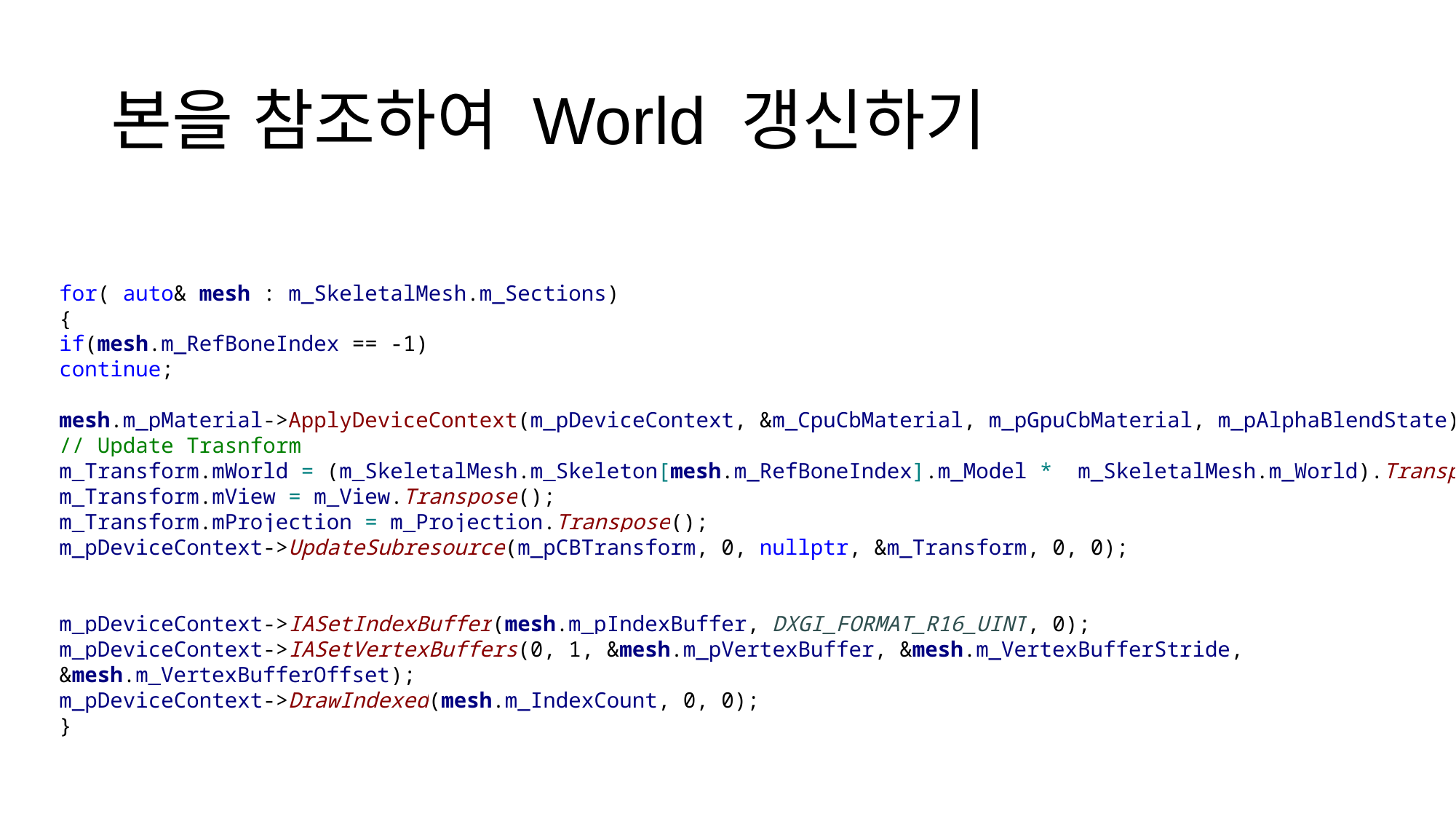

# 본을 참조하여 World 갱신하기
for( auto& mesh : m_SkeletalMesh.m_Sections)
{
if(mesh.m_RefBoneIndex == -1)
continue;

mesh.m_pMaterial->ApplyDeviceContext(m_pDeviceContext, &m_CpuCbMaterial, m_pGpuCbMaterial, m_pAlphaBlendState);
// Update Trasnform
m_Transform.mWorld = (m_SkeletalMesh.m_Skeleton[mesh.m_RefBoneIndex].m_Model *  m_SkeletalMesh.m_World).Transpose();
m_Transform.mView = m_View.Transpose();
m_Transform.mProjection = m_Projection.Transpose();
m_pDeviceContext->UpdateSubresource(m_pCBTransform, 0, nullptr, &m_Transform, 0, 0);

m_pDeviceContext->IASetIndexBuffer(mesh.m_pIndexBuffer, DXGI_FORMAT_R16_UINT, 0);
m_pDeviceContext->IASetVertexBuffers(0, 1, &mesh.m_pVertexBuffer, &mesh.m_VertexBufferStride, &mesh.m_VertexBufferOffset);
m_pDeviceContext->DrawIndexed(mesh.m_IndexCount, 0, 0);
}